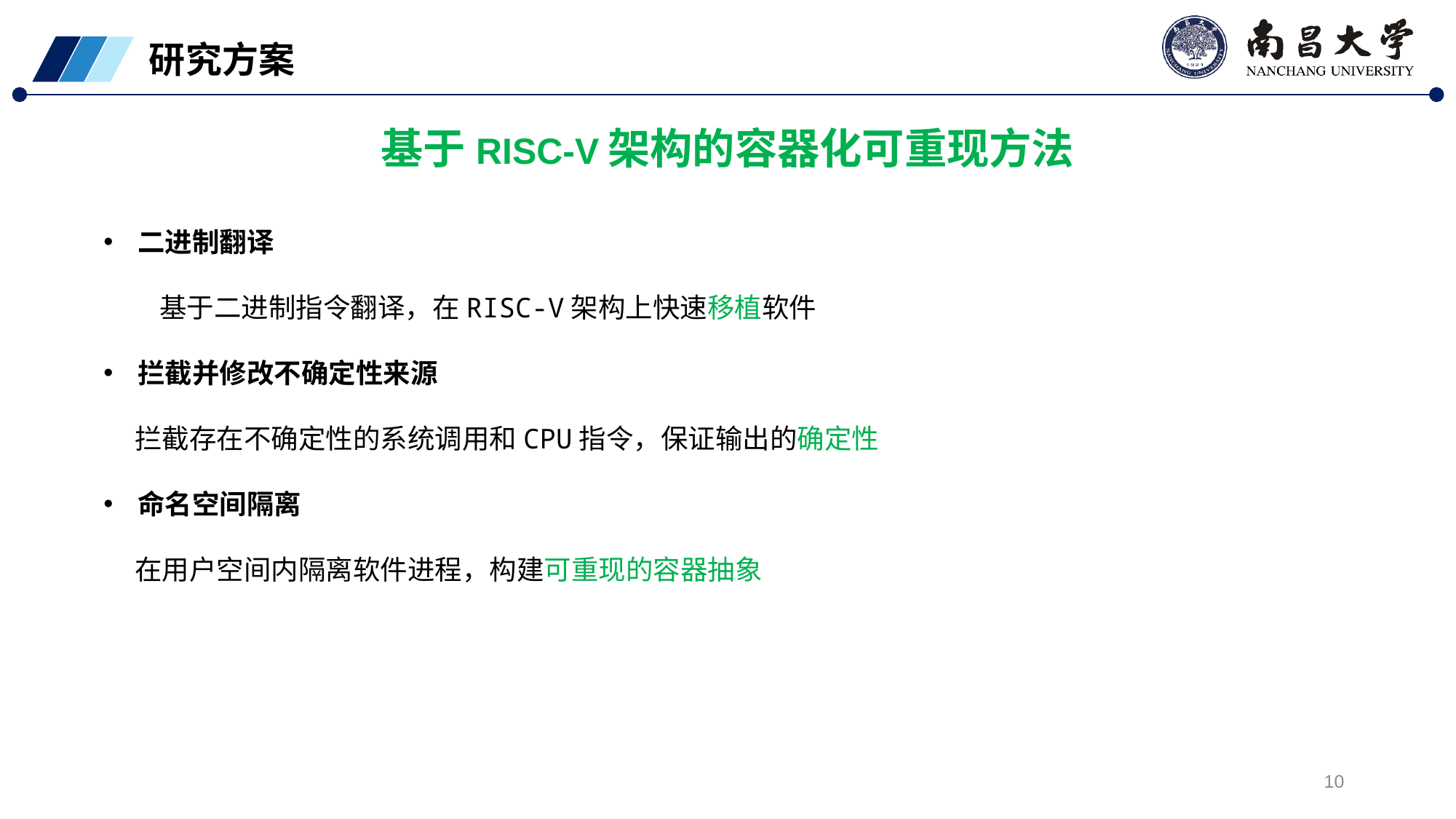

研究方案
基于RISC-V架构的容器化可重现方法
二进制翻译
        基于二进制指令翻译，在RISC-V架构上快速移植软件
拦截并修改不确定性来源
    拦截存在不确定性的系统调用和CPU指令，保证输出的确定性
命名空间隔离
    在用户空间内隔离软件进程，构建可重现的容器抽象
10